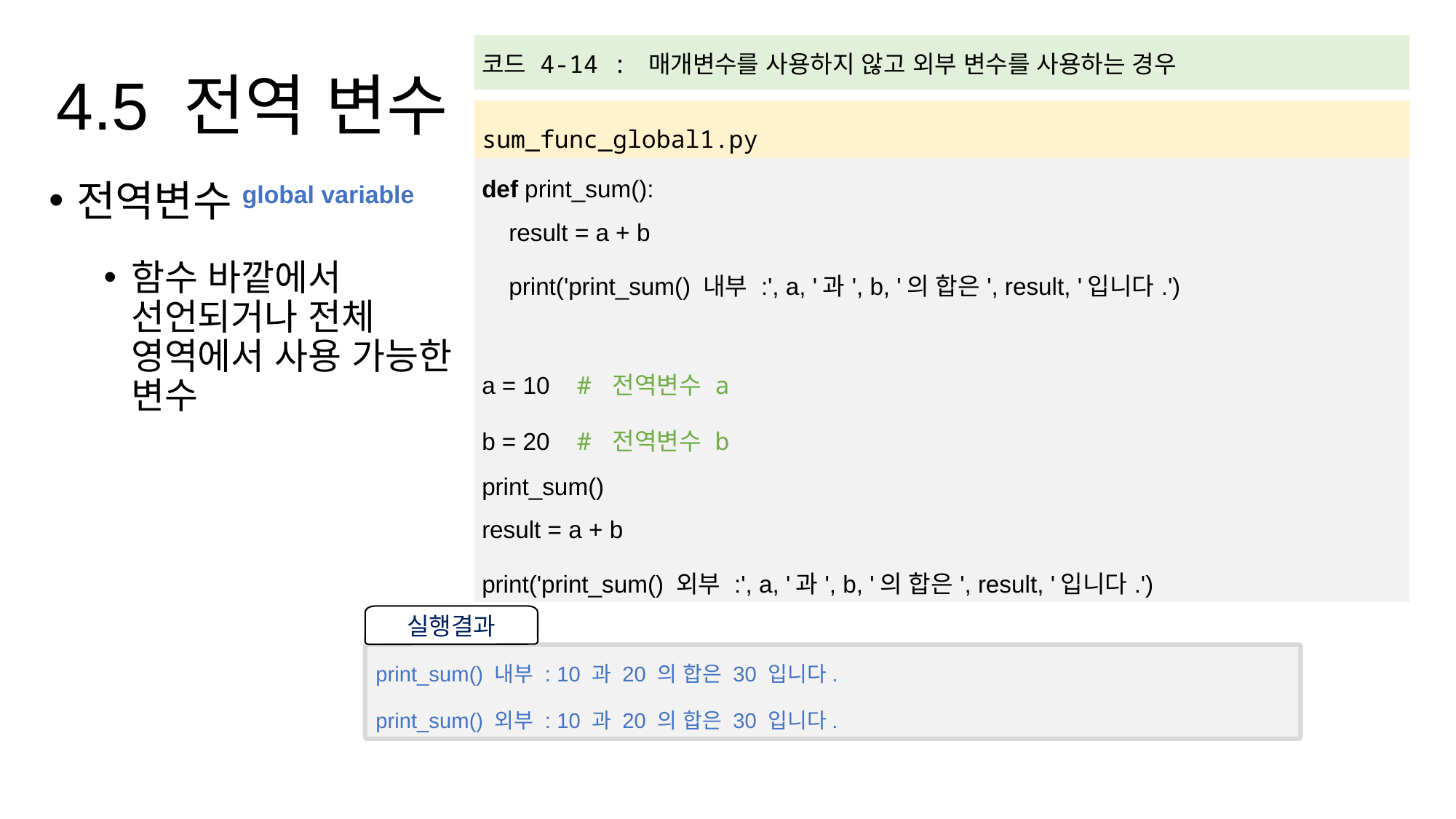

# 4.5 전역 변수
| 코드 4-14 : 매개변수를 사용하지 않고 외부 변수를 사용하는 경우 |
| --- |
|  |
| sum\_func\_global1.py |
| def print\_sum(): result = a + b print('print\_sum() 내부 :', a, '과', b, '의 합은', result, '입니다.') a = 10 # 전역변수 a b = 20 # 전역변수 b print\_sum() result = a + b print('print\_sum() 외부 :', a, '과', b, '의 합은', result, '입니다.') |
전역변수global variable

함수 바깥에서 선언되거나 전체 영역에서 사용 가능한 변수
실행결과

print_sum() 내부 : 10 과 20 의 합은 30 입니다.
print_sum() 외부 : 10 과 20 의 합은 30 입니다.